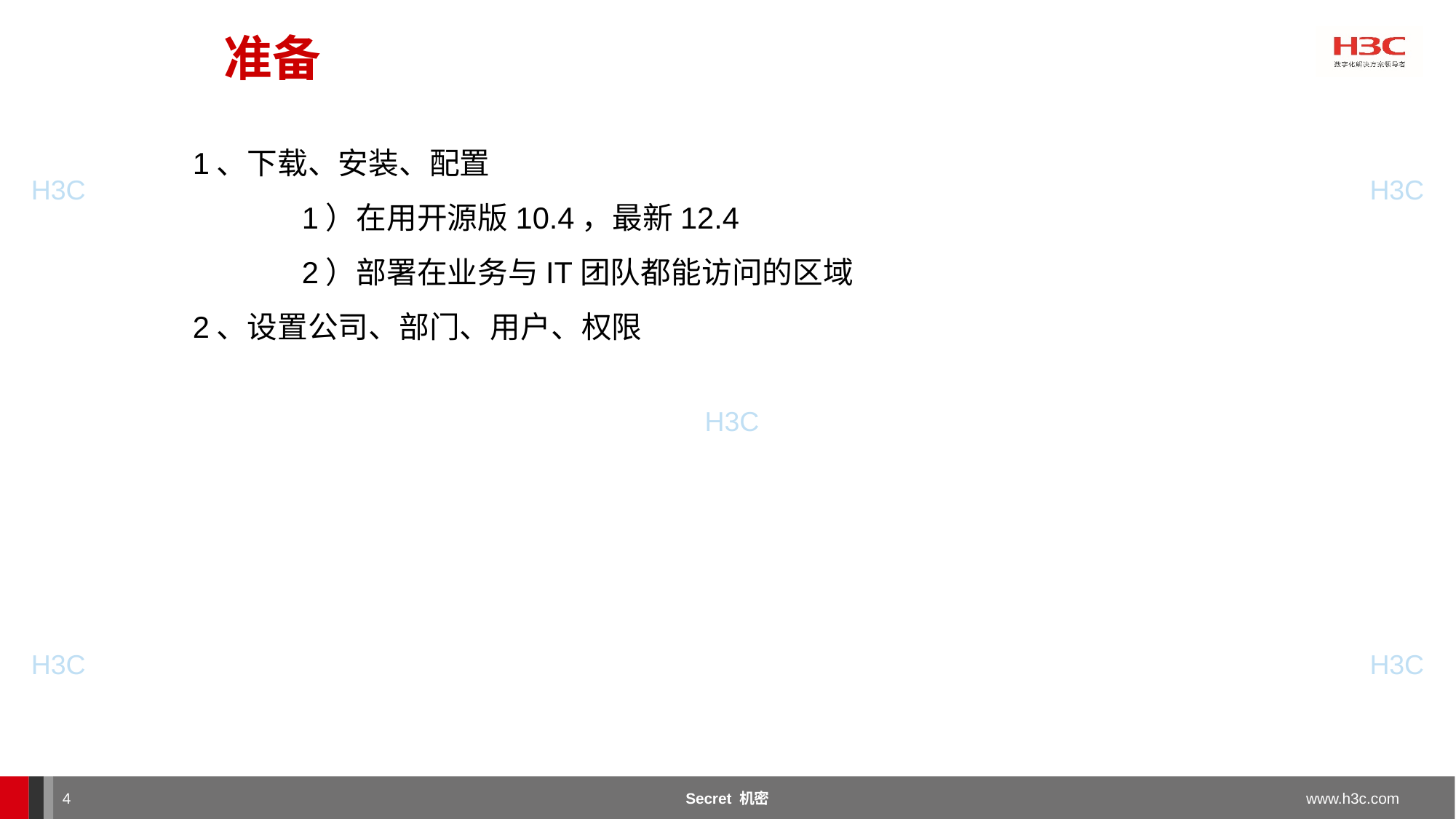

准备
1、下载、安装、配置
	1）在用开源版10.4，最新12.4
	2）部署在业务与IT团队都能访问的区域
2、设置公司、部门、用户、权限